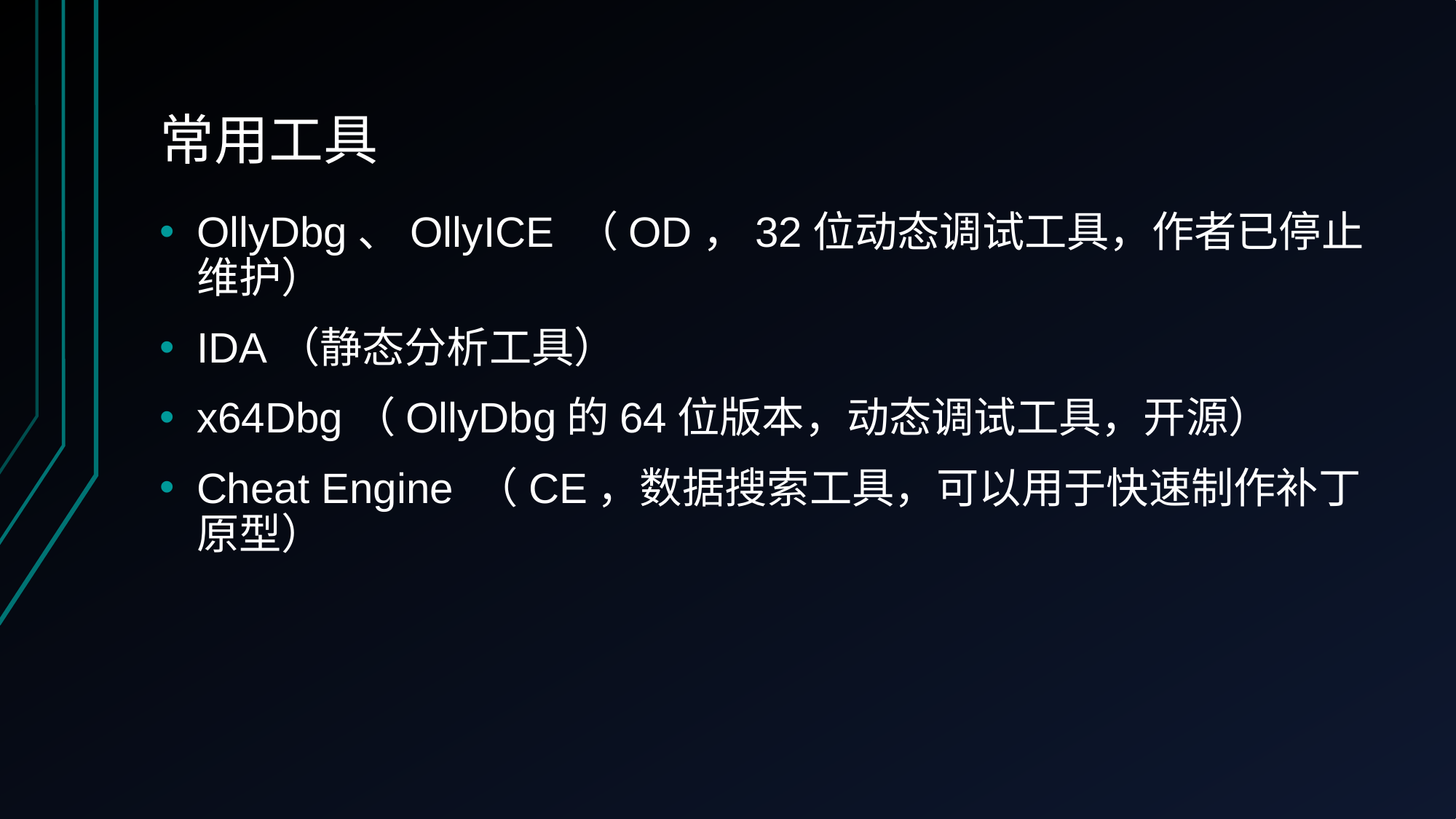

# 常用工具
OllyDbg、OllyICE （OD，32位动态调试工具，作者已停止维护）
IDA（静态分析工具）
x64Dbg（OllyDbg的64位版本，动态调试工具，开源）
Cheat Engine （CE，数据搜索工具，可以用于快速制作补丁原型）